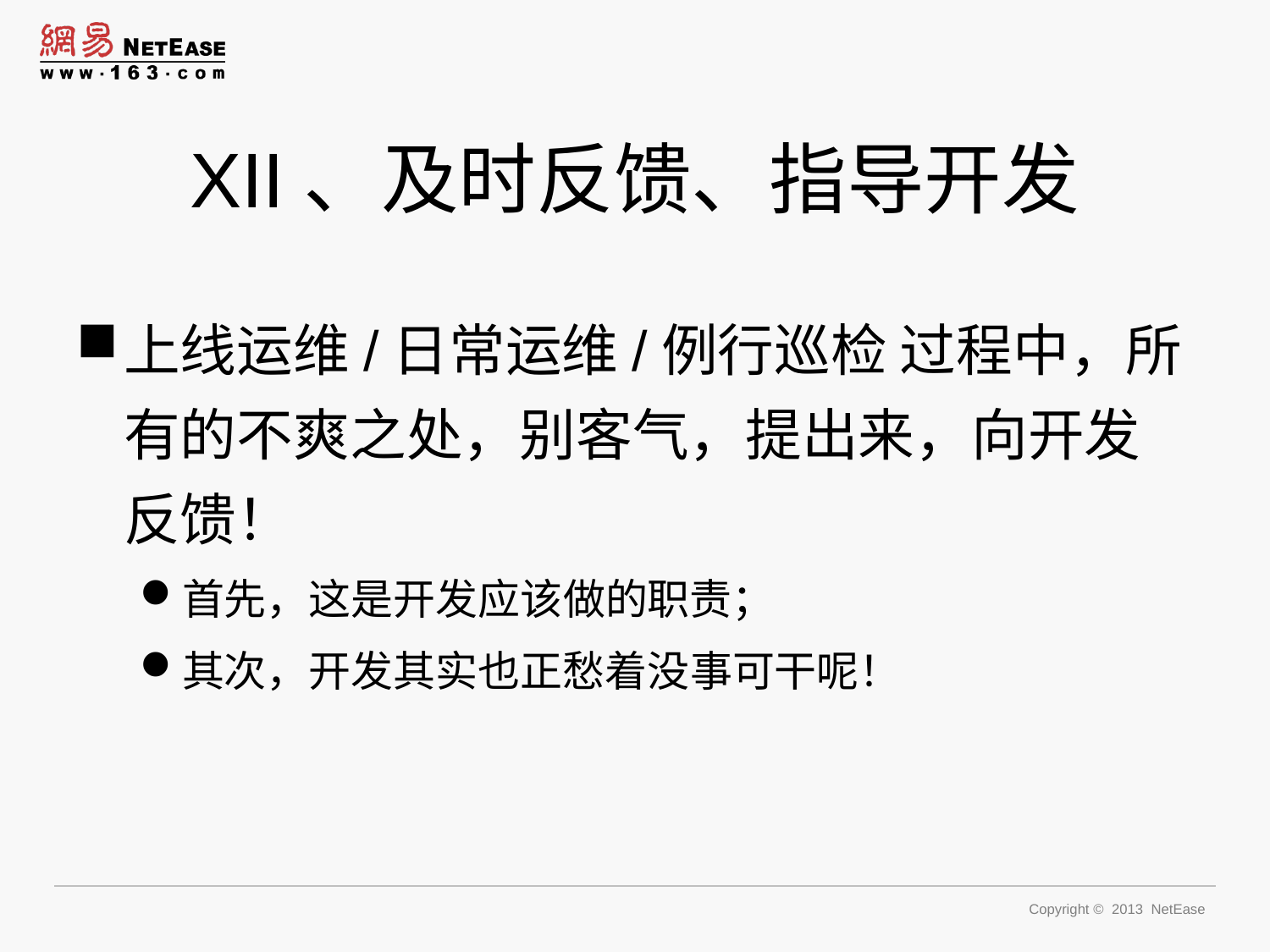

# XII、及时反馈、指导开发
上线运维/日常运维/例行巡检 过程中，所有的不爽之处，别客气，提出来，向开发反馈！
首先，这是开发应该做的职责；
其次，开发其实也正愁着没事可干呢！